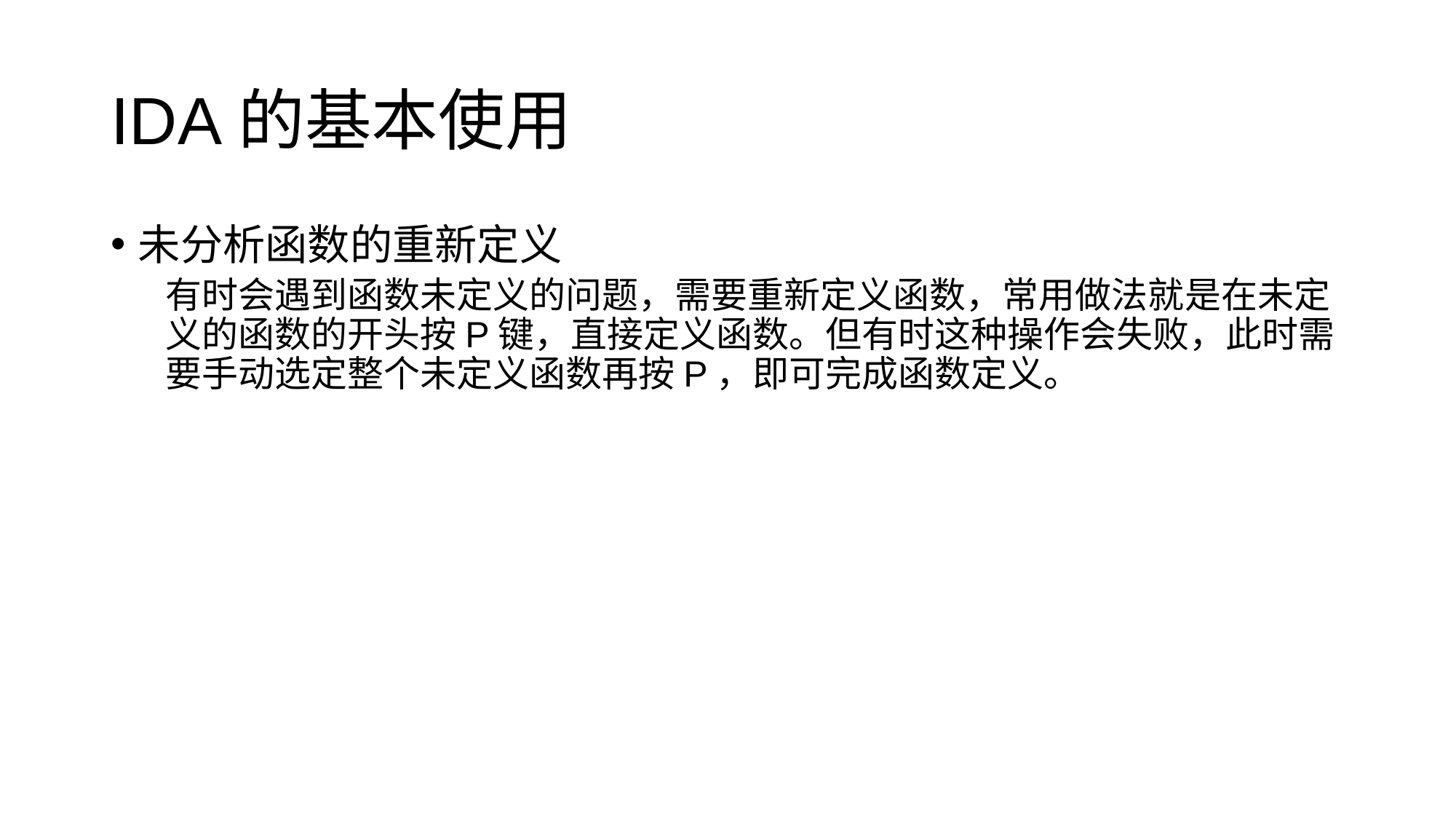

# IDA的基本使用
未分析函数的重新定义
有时会遇到函数未定义的问题，需要重新定义函数，常用做法就是在未定义的函数的开头按P键，直接定义函数。但有时这种操作会失败，此时需要手动选定整个未定义函数再按P，即可完成函数定义。